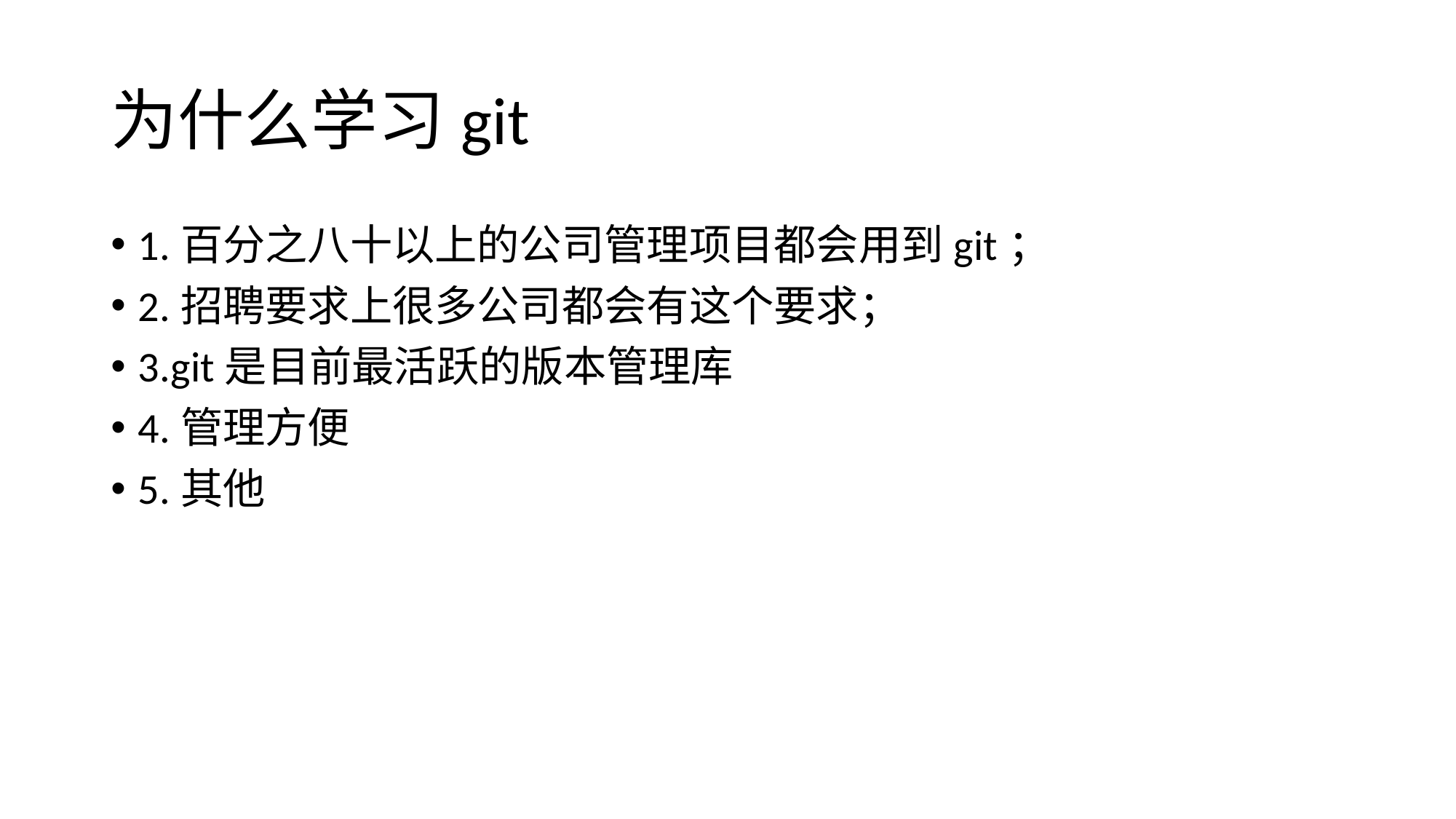

# 为什么学习git
1.百分之八十以上的公司管理项目都会用到git；
2.招聘要求上很多公司都会有这个要求；
3.git是目前最活跃的版本管理库
4.管理方便
5.其他